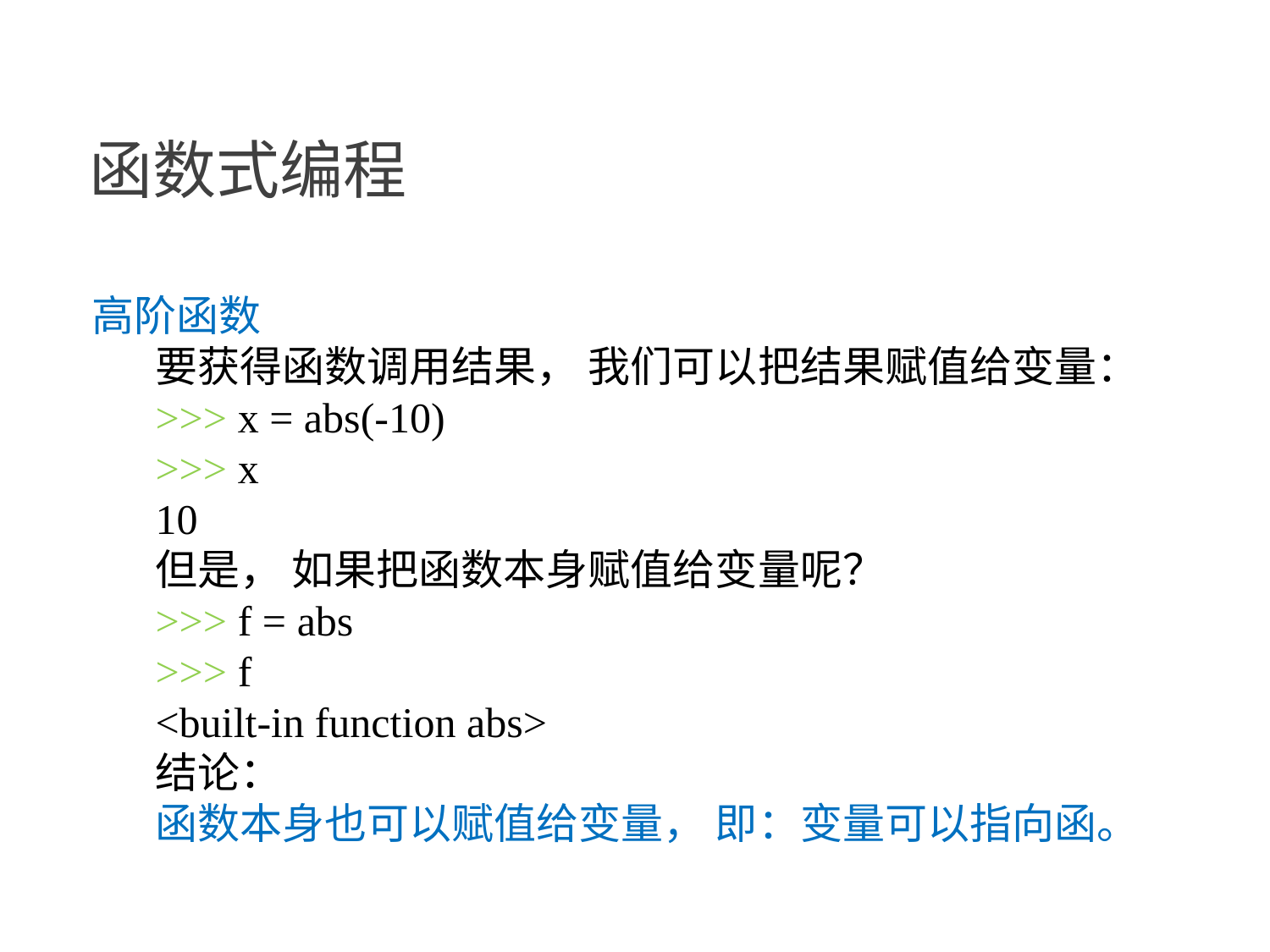

函数式编程
高阶函数
要获得函数调用结果， 我们可以把结果赋值给变量：
>>> x = abs(-10)
>>> x
10
但是， 如果把函数本身赋值给变量呢？
>>> f = abs
>>> f
<built-in function abs>
结论：
函数本身也可以赋值给变量， 即：变量可以指向函。